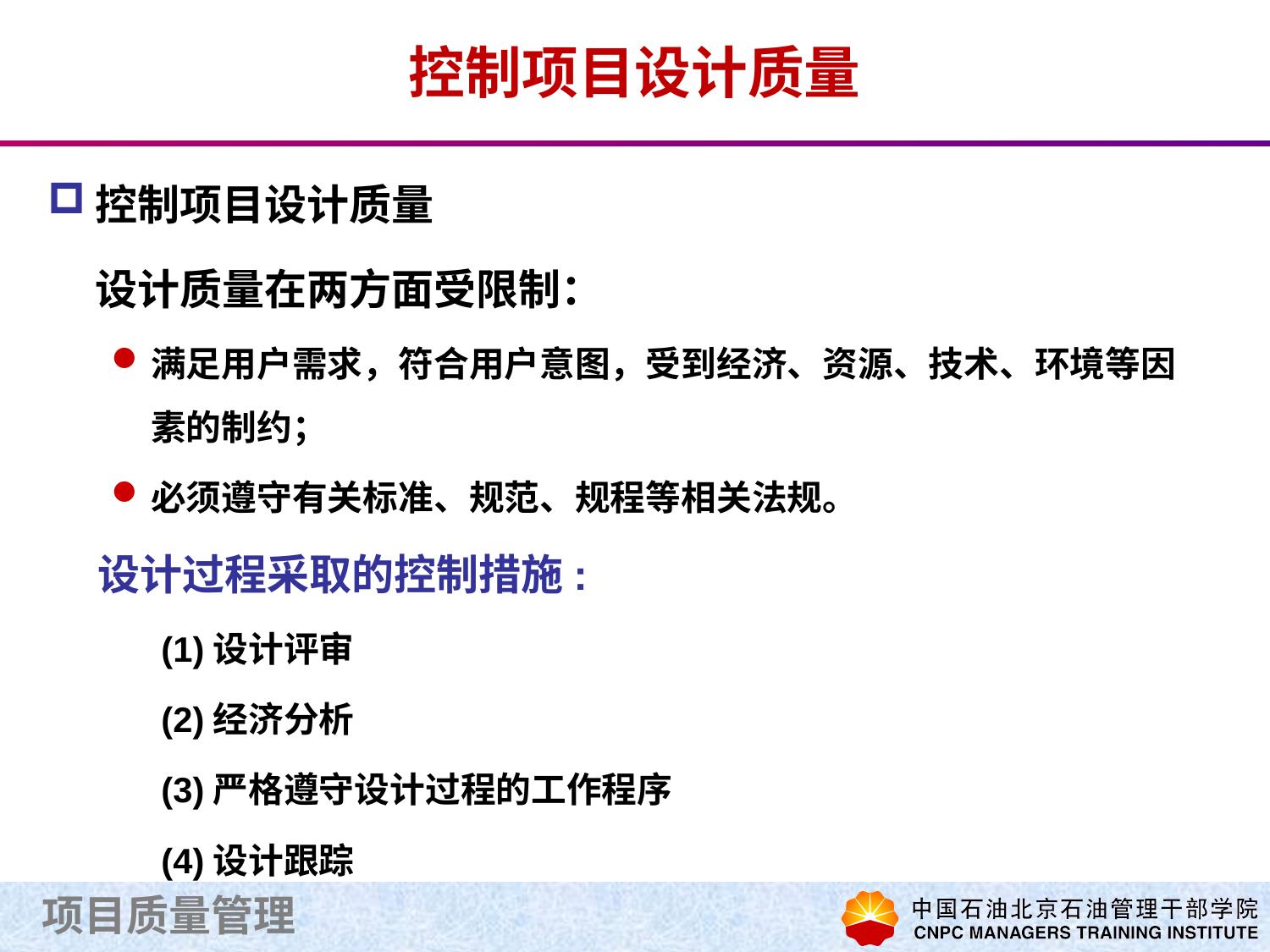

# 控制项目设计质量
控制项目设计质量
	设计质量在两方面受限制：
满足用户需求，符合用户意图，受到经济、资源、技术、环境等因素的制约；
必须遵守有关标准、规范、规程等相关法规。
设计过程采取的控制措施:
(1)设计评审
(2)经济分析
(3)严格遵守设计过程的工作程序
(4)设计跟踪